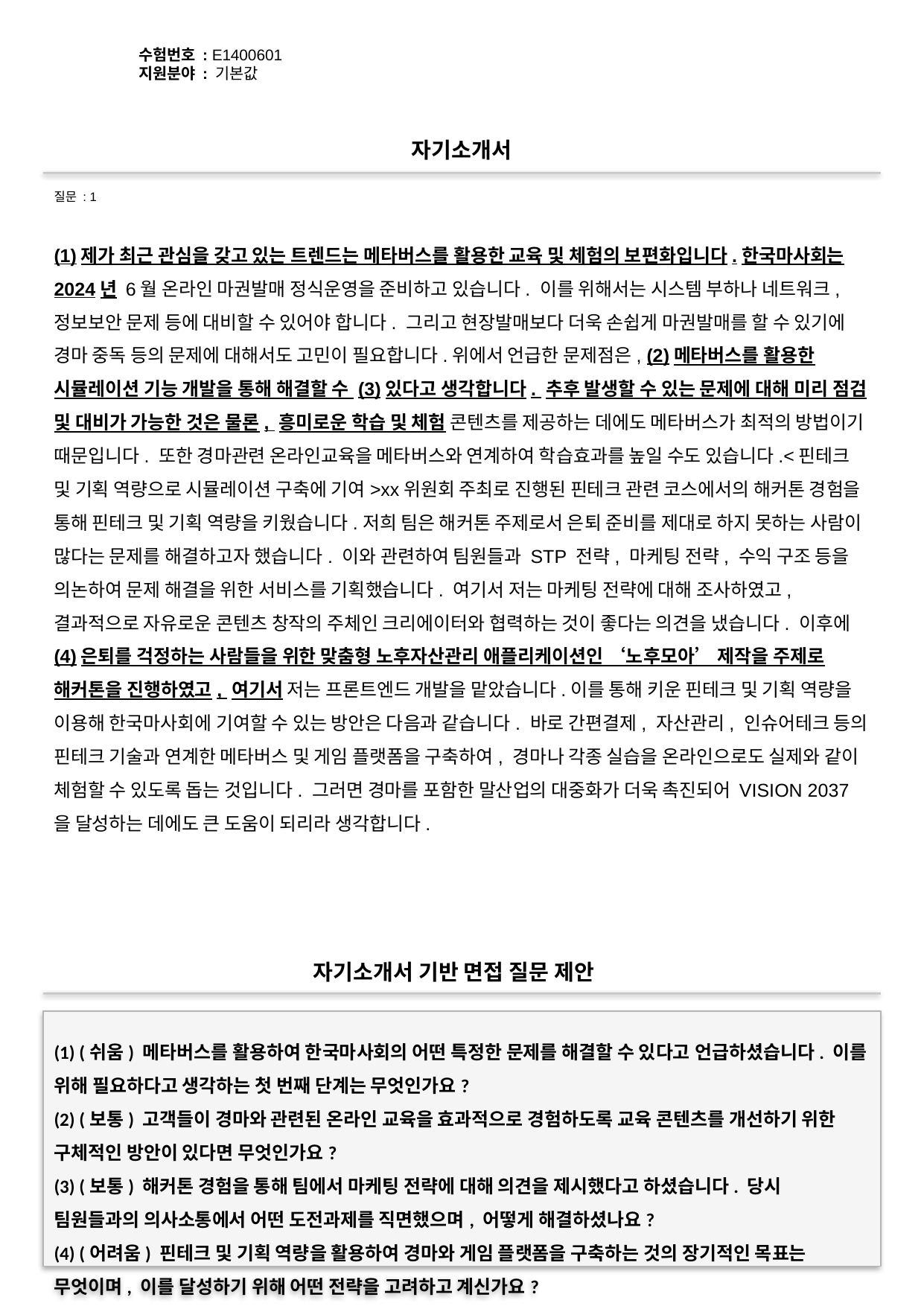

수험번호 : E1400601
지원분야 : 기본값
#

자기소개서

질문 : 1

(1)제가 최근 관심을 갖고 있는 트렌드는 메타버스를 활용한 교육 및 체험의 보편화입니다.한국마사회는 2024년 6월 온라인 마권발매 정식운영을 준비하고 있습니다. 이를 위해서는 시스템 부하나 네트워크, 정보보안 문제 등에 대비할 수 있어야 합니다. 그리고 현장발매보다 더욱 손쉽게 마권발매를 할 수 있기에 경마 중독 등의 문제에 대해서도 고민이 필요합니다.위에서 언급한 문제점은, (2)메타버스를 활용한 시뮬레이션 기능 개발을 통해 해결할 수 (3)있다고 생각합니다. 추후 발생할 수 있는 문제에 대해 미리 점검 및 대비가 가능한 것은 물론, 흥미로운 학습 및 체험 콘텐츠를 제공하는 데에도 메타버스가 최적의 방법이기 때문입니다. 또한 경마관련 온라인교육을 메타버스와 연계하여 학습효과를 높일 수도 있습니다.<핀테크 및 기획 역량으로 시뮬레이션 구축에 기여>xx위원회 주최로 진행된 핀테크 관련 코스에서의 해커톤 경험을 통해 핀테크 및 기획 역량을 키웠습니다.저희 팀은 해커톤 주제로서 은퇴 준비를 제대로 하지 못하는 사람이 많다는 문제를 해결하고자 했습니다. 이와 관련하여 팀원들과 STP 전략, 마케팅 전략, 수익 구조 등을 의논하여 문제 해결을 위한 서비스를 기획했습니다. 여기서 저는 마케팅 전략에 대해 조사하였고, 결과적으로 자유로운 콘텐츠 창작의 주체인 크리에이터와 협력하는 것이 좋다는 의견을 냈습니다. 이후에 (4)은퇴를 걱정하는 사람들을 위한 맞춤형 노후자산관리 애플리케이션인 ‘노후모아’ 제작을 주제로 해커톤을 진행하였고, 여기서 저는 프론트엔드 개발을 맡았습니다.이를 통해 키운 핀테크 및 기획 역량을 이용해 한국마사회에 기여할 수 있는 방안은 다음과 같습니다. 바로 간편결제, 자산관리, 인슈어테크 등의 핀테크 기술과 연계한 메타버스 및 게임 플랫폼을 구축하여, 경마나 각종 실습을 온라인으로도 실제와 같이 체험할 수 있도록 돕는 것입니다. 그러면 경마를 포함한 말산업의 대중화가 더욱 촉진되어 VISION 2037을 달성하는 데에도 큰 도움이 되리라 생각합니다.

자기소개서 기반 면접 질문 제안

(1) (쉬움) 메타버스를 활용하여 한국마사회의 어떤 특정한 문제를 해결할 수 있다고 언급하셨습니다. 이를 위해 필요하다고 생각하는 첫 번째 단계는 무엇인가요?
(2) (보통) 고객들이 경마와 관련된 온라인 교육을 효과적으로 경험하도록 교육 콘텐츠를 개선하기 위한 구체적인 방안이 있다면 무엇인가요?
(3) (보통) 해커톤 경험을 통해 팀에서 마케팅 전략에 대해 의견을 제시했다고 하셨습니다. 당시 팀원들과의 의사소통에서 어떤 도전과제를 직면했으며, 어떻게 해결하셨나요?
(4) (어려움) 핀테크 및 기획 역량을 활용하여 경마와 게임 플랫폼을 구축하는 것의 장기적인 목표는 무엇이며, 이를 달성하기 위해 어떤 전략을 고려하고 계신가요?